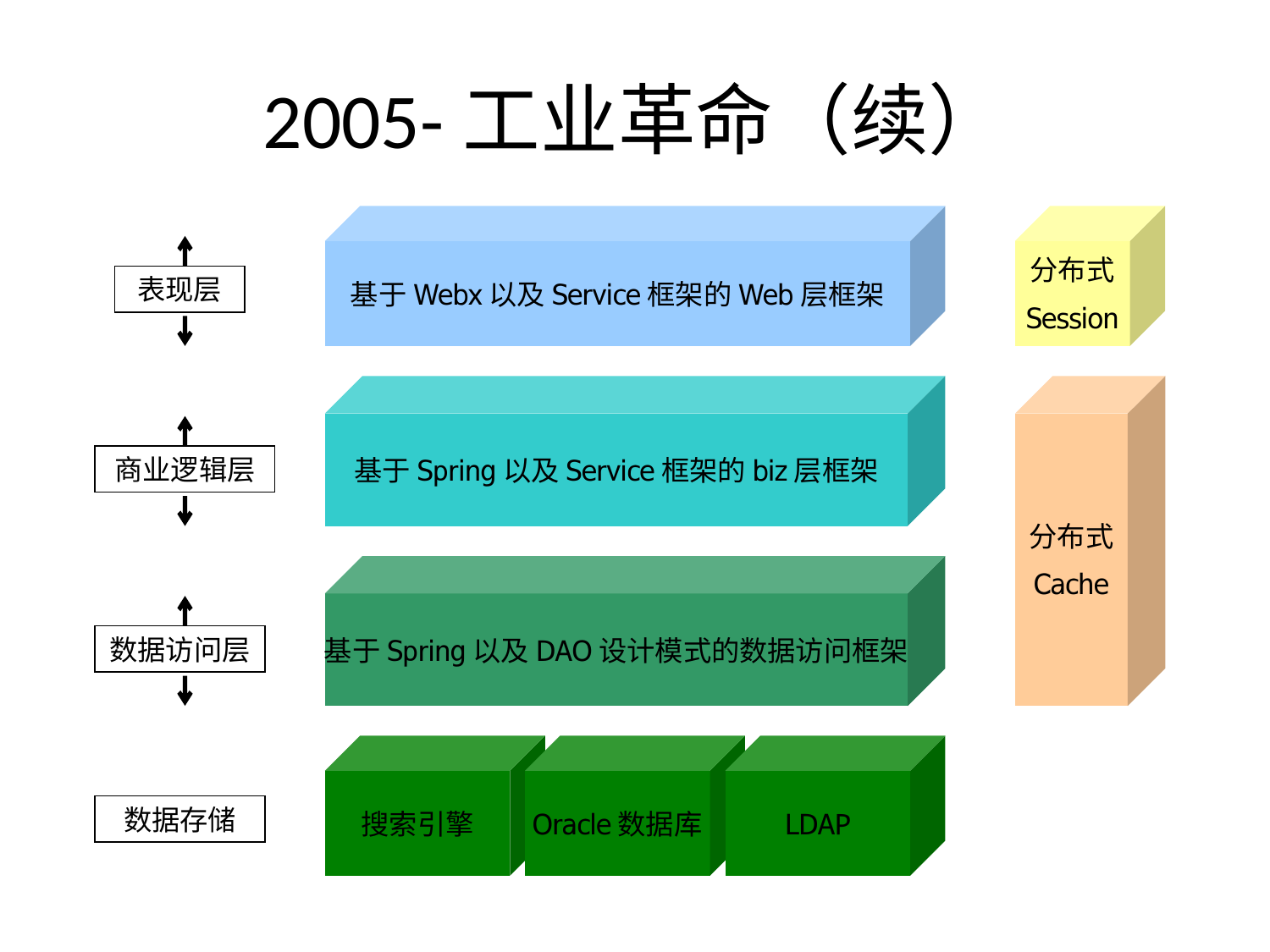

# 2005-工业革命（续）
基于Webx以及Service框架的Web层框架
分布式
Session

表现层

基于Spring以及Service框架的biz层框架
分布式
Cache

商业逻辑层

基于Spring以及DAO设计模式的数据访问框架

数据访问层

搜索引擎
Oracle数据库
LDAP
数据存储